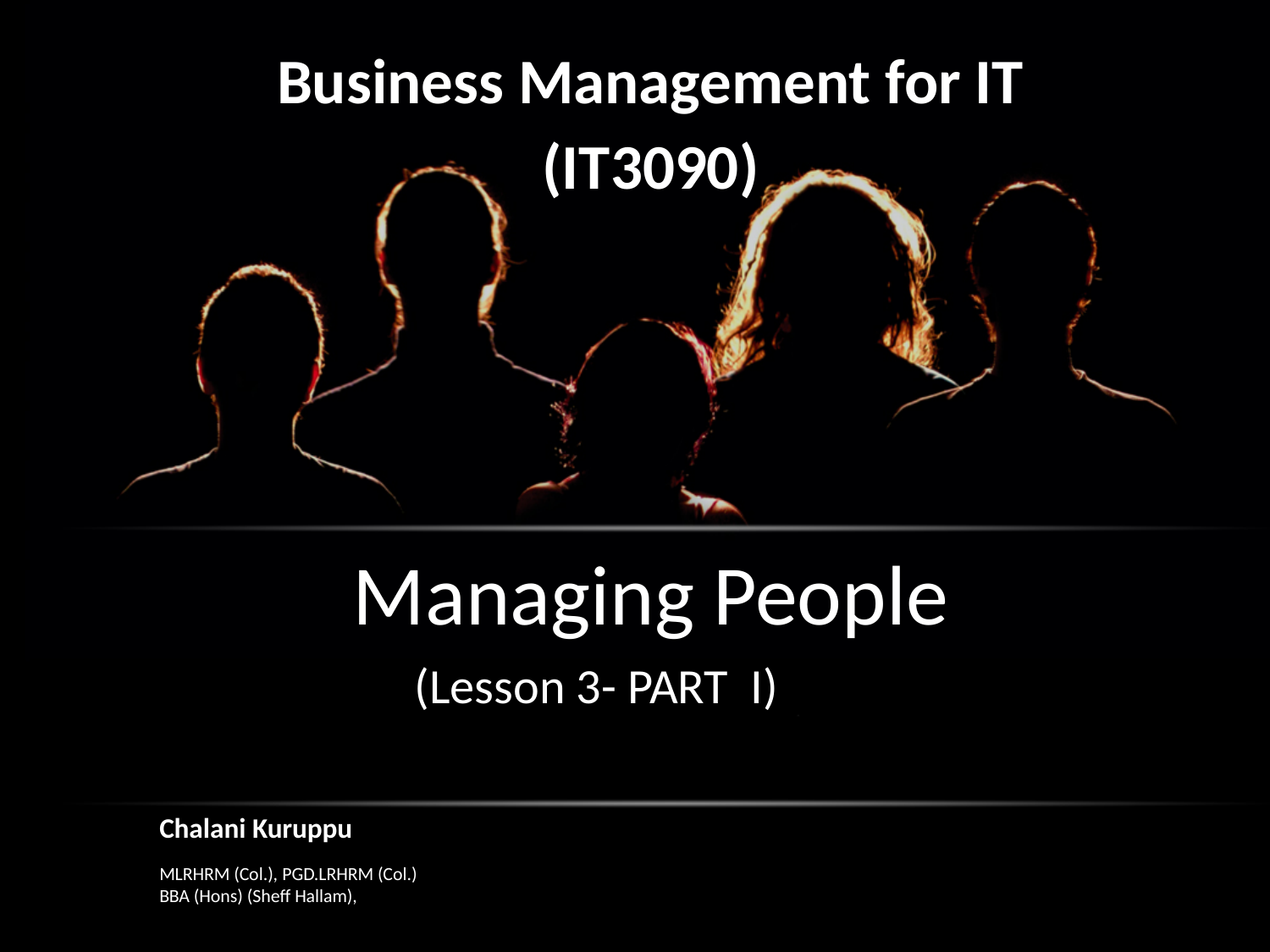

Business Management for IT
(IT3090)
Managing People
(Lesson 3- PART  I)
站长素材 SC.CHINAZ.COM

Chalani Kuruppu
MLRHRM (Col.), PGD.LRHRM (Col.)
BBA (Hons) (Sheff Hallam),